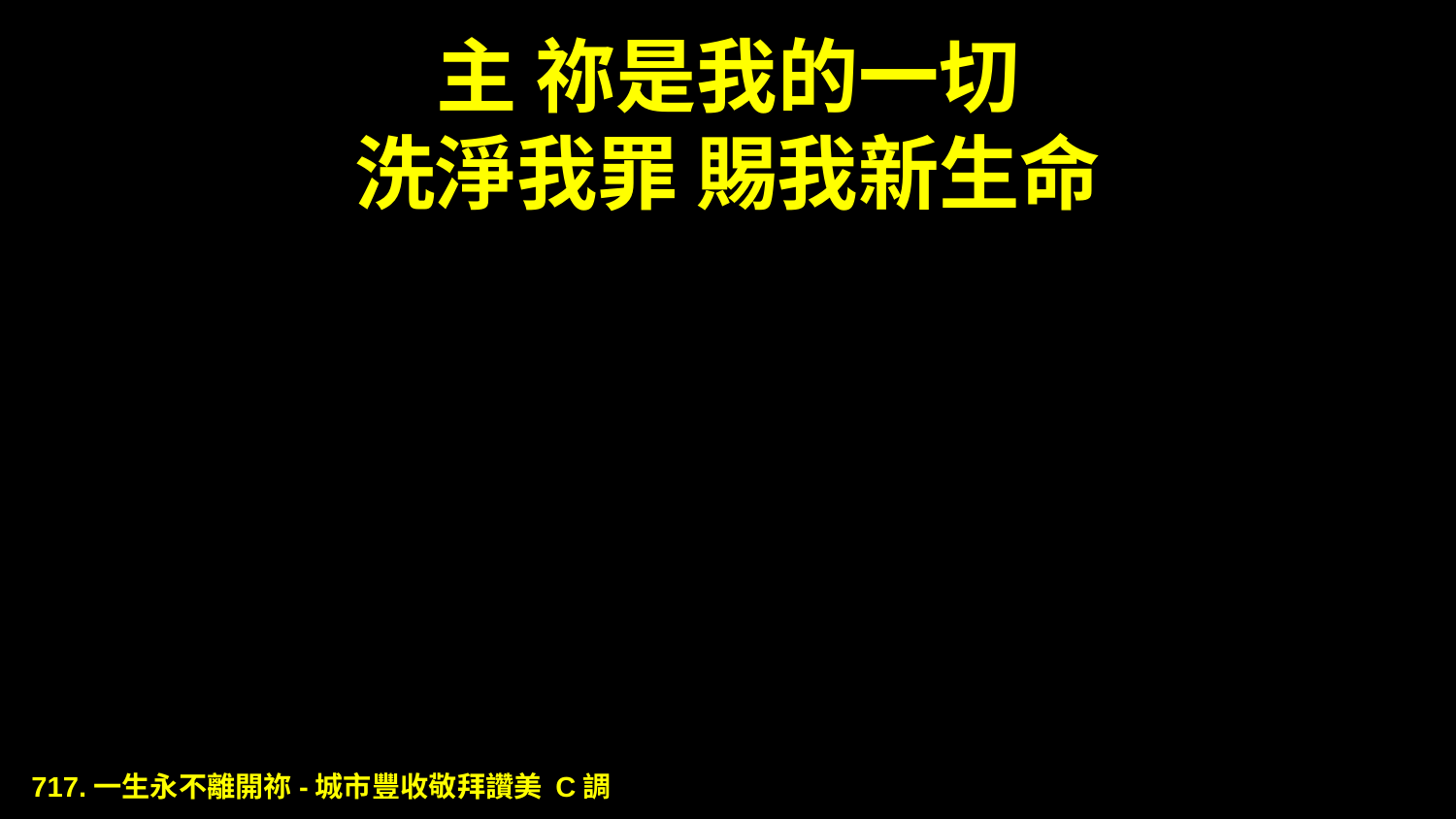

# 主 祢是我的一切 洗淨我罪 賜我新生命
717.一生永不離開祢-城市豐收敬拜讚美 C調